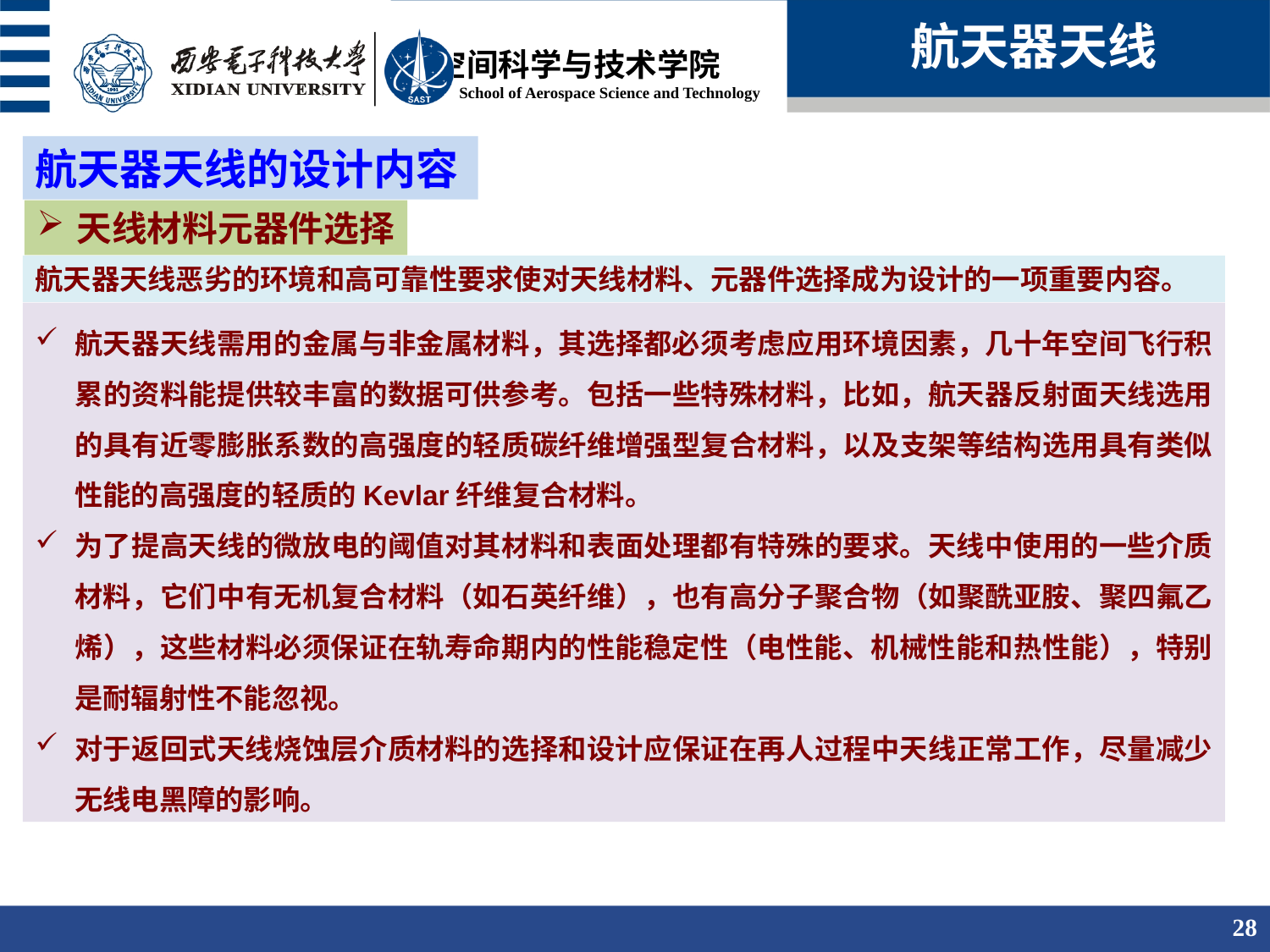

航天器天线
航天器天线的设计内容
天线材料元器件选择
航天器天线恶劣的环境和高可靠性要求使对天线材料、元器件选择成为设计的一项重要内容。
航天器天线需用的金属与非金属材料，其选择都必须考虑应用环境因素，几十年空间飞行积累的资料能提供较丰富的数据可供参考。包括一些特殊材料，比如，航天器反射面天线选用的具有近零膨胀系数的高强度的轻质碳纤维增强型复合材料，以及支架等结构选用具有类似性能的高强度的轻质的Kevlar纤维复合材料。
为了提高天线的微放电的阈值对其材料和表面处理都有特殊的要求。天线中使用的一些介质材料，它们中有无机复合材料（如石英纤维），也有高分子聚合物（如聚酰亚胺、聚四氟乙烯），这些材料必须保证在轨寿命期内的性能稳定性（电性能、机械性能和热性能），特别是耐辐射性不能忽视。
对于返回式天线烧蚀层介质材料的选择和设计应保证在再人过程中天线正常工作，尽量减少无线电黑障的影响。